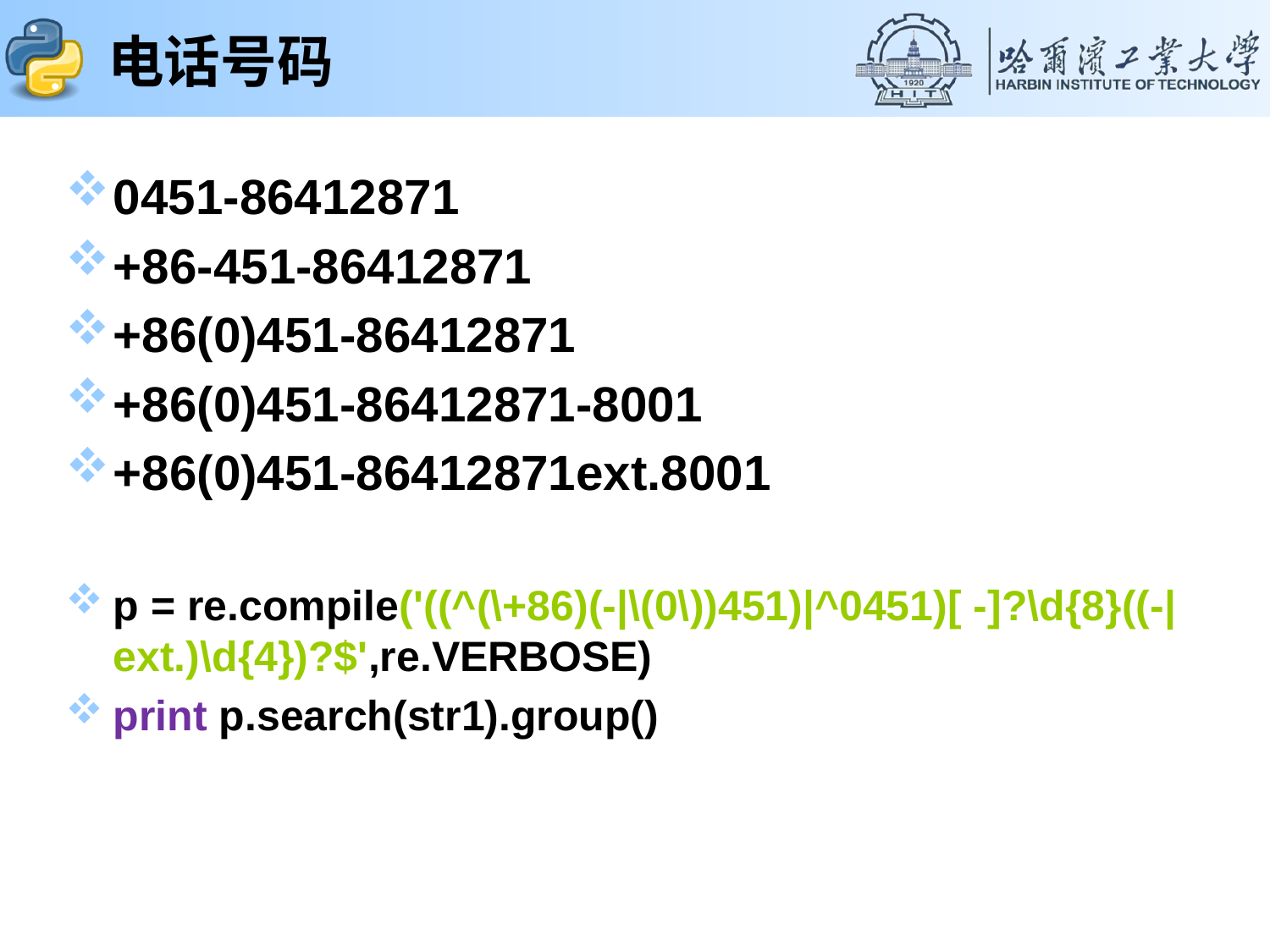

# 电话号码
0451-86412871
+86-451-86412871
+86(0)451-86412871
+86(0)451-86412871-8001
+86(0)451-86412871ext.8001

p = re.compile('((^(\+86)(-|\(0\))451)|^0451)[ -]?\d{8}((-|ext.)\d{4})?$',re.VERBOSE)
print p.search(str1).group()